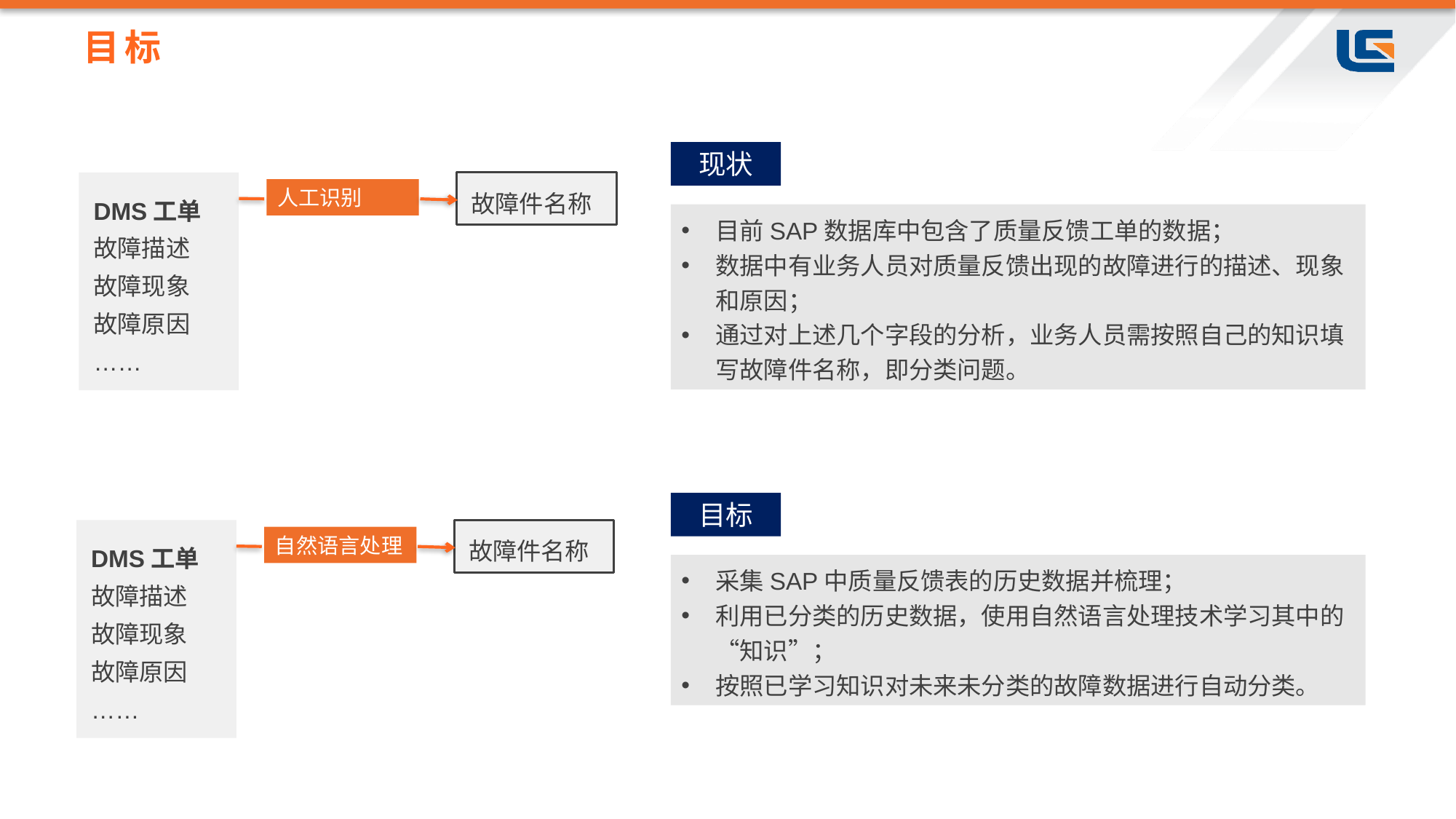

# 目标
现状
DMS工单
故障描述
故障现象
故障原因
……
故障件名称
人工识别
目前SAP数据库中包含了质量反馈工单的数据；
数据中有业务人员对质量反馈出现的故障进行的描述、现象和原因；
通过对上述几个字段的分析，业务人员需按照自己的知识填写故障件名称，即分类问题。
目标
DMS工单
故障描述
故障现象
故障原因
……
故障件名称
自然语言处理
采集SAP中质量反馈表的历史数据并梳理；
利用已分类的历史数据，使用自然语言处理技术学习其中的“知识”；
按照已学习知识对未来未分类的故障数据进行自动分类。
2